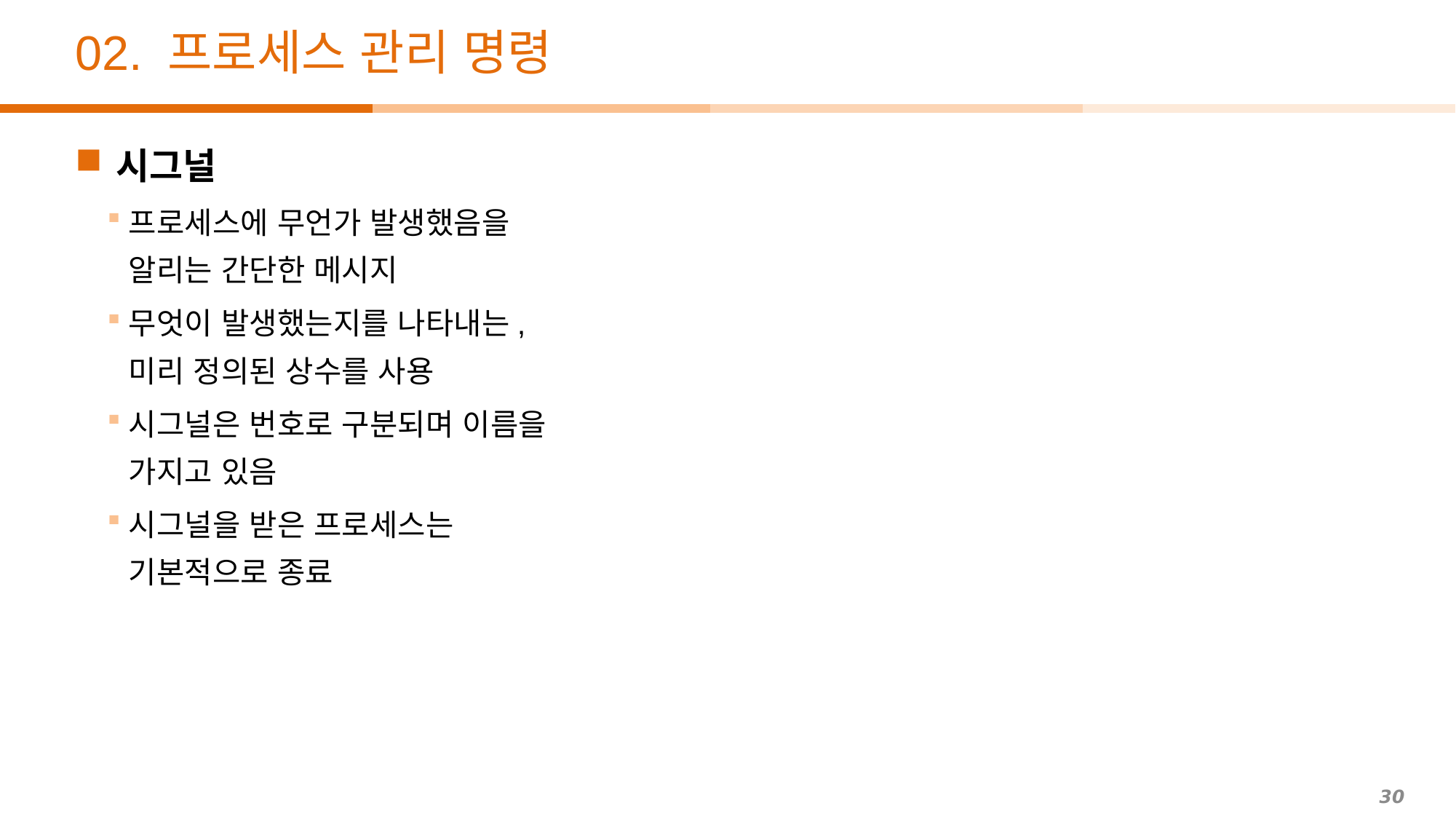

# 02. 프로세스 관리 명령
시그널
프로세스에 무언가 발생했음을 알리는 간단한 메시지
무엇이 발생했는지를 나타내는, 미리 정의된 상수를 사용
시그널은 번호로 구분되며 이름을 가지고 있음
시그널을 받은 프로세스는 기본적으로 종료